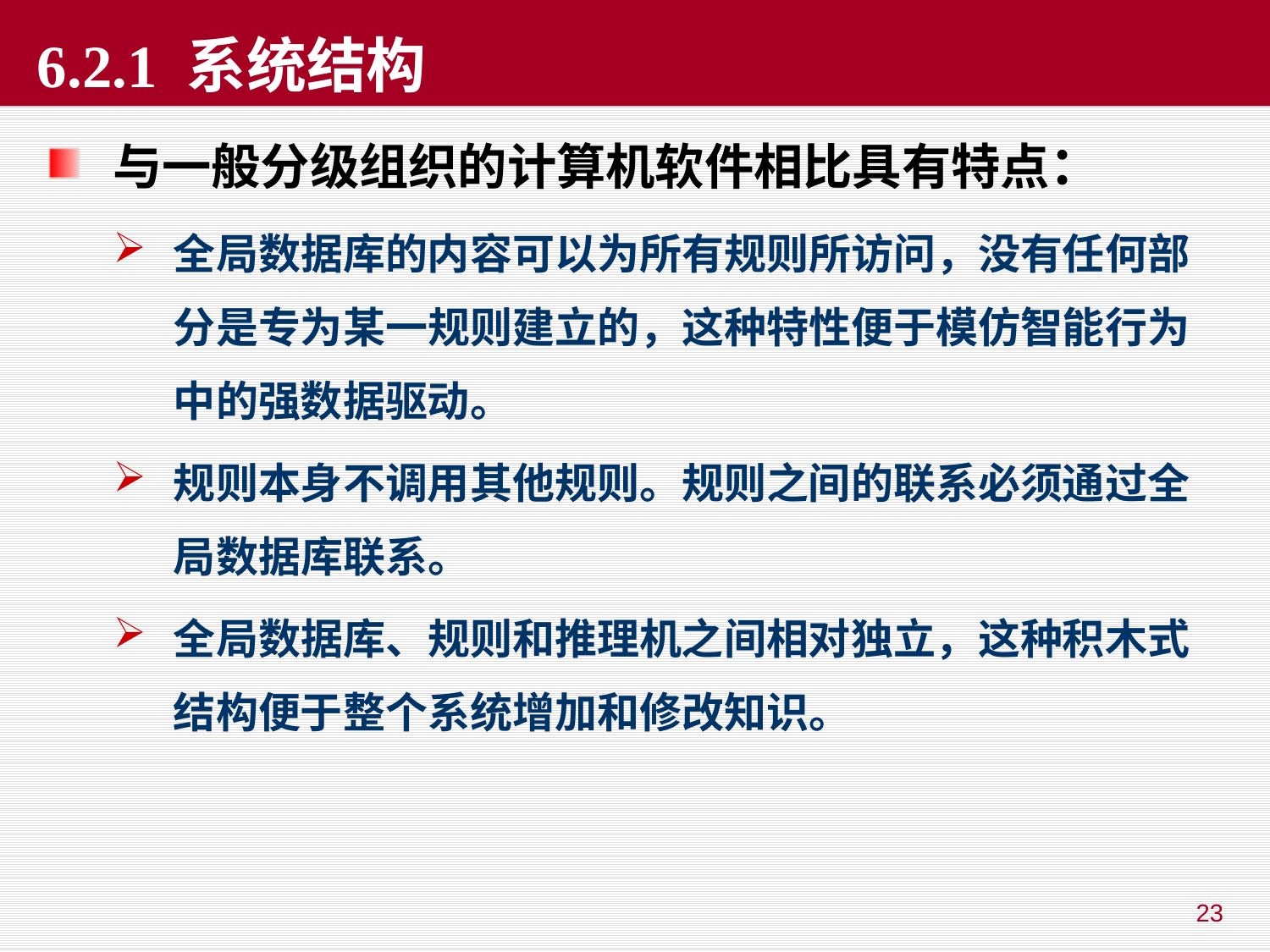

# 6.2.1 系统结构
与一般分级组织的计算机软件相比具有特点：
全局数据库的内容可以为所有规则所访问，没有任何部分是专为某一规则建立的，这种特性便于模仿智能行为中的强数据驱动。
规则本身不调用其他规则。规则之间的联系必须通过全局数据库联系。
全局数据库、规则和推理机之间相对独立，这种积木式结构便于整个系统增加和修改知识。
23